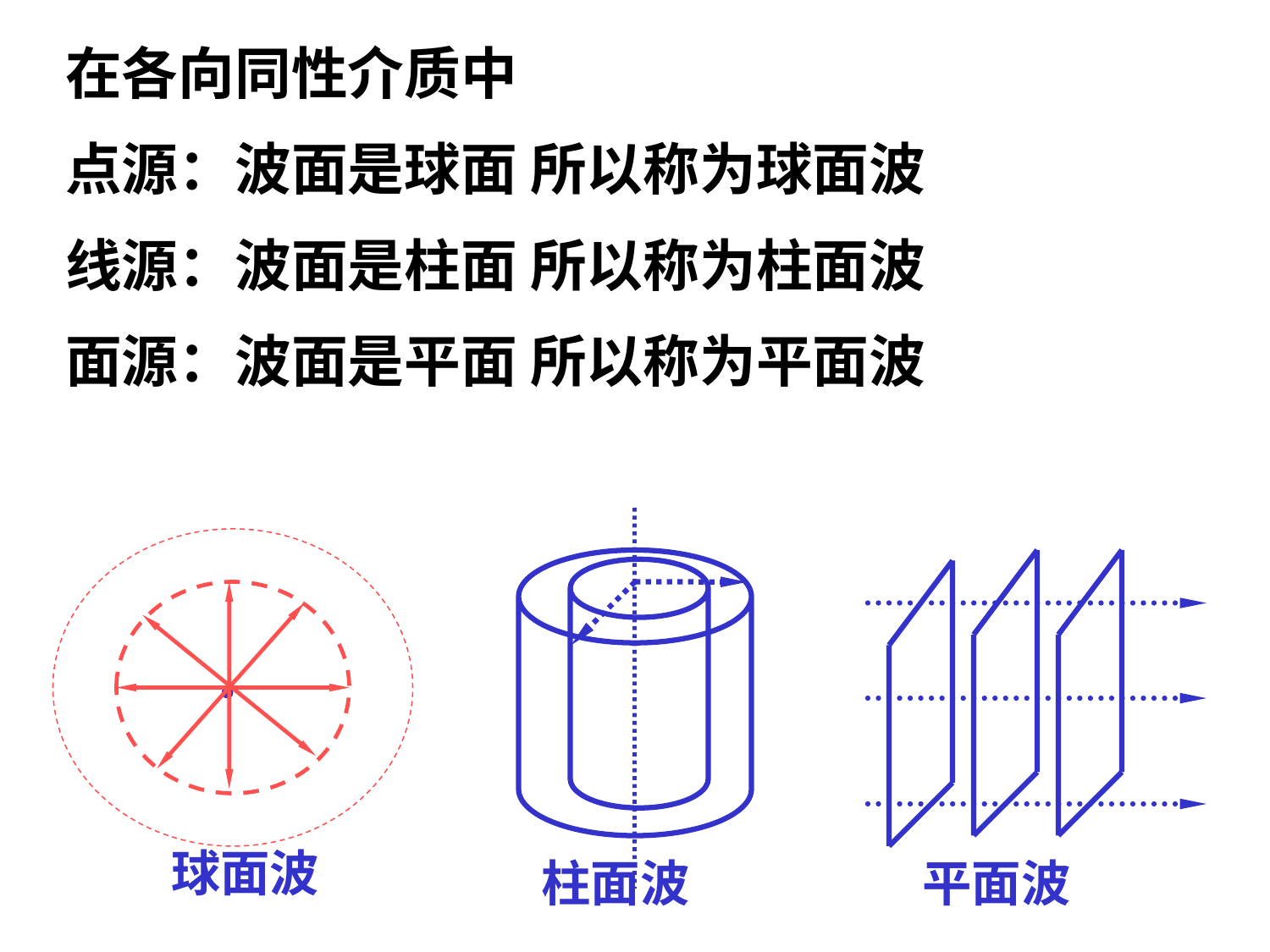

在各向同性介质中
点源：波面是球面 所以称为球面波
线源：波面是柱面 所以称为柱面波
面源：波面是平面 所以称为平面波

球面波

柱面波
平面波